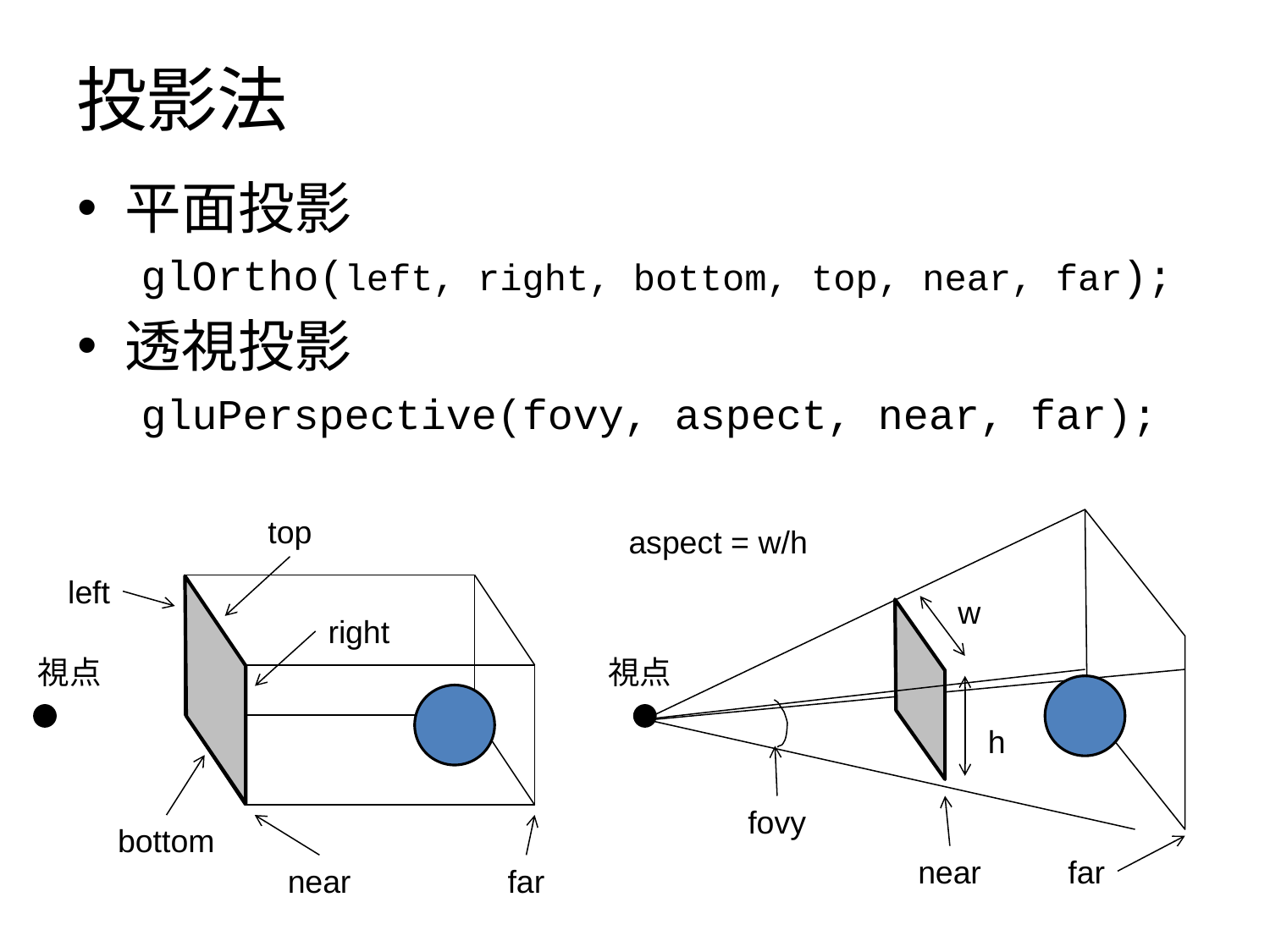

# 投影法
平面投影
glOrtho(left, right, bottom, top, near, far);
透視投影
gluPerspective(fovy, aspect, near, far);
top

aspect = w/h
left

w

right
視点
視点

h
fovy
bottom
near
far
near
far